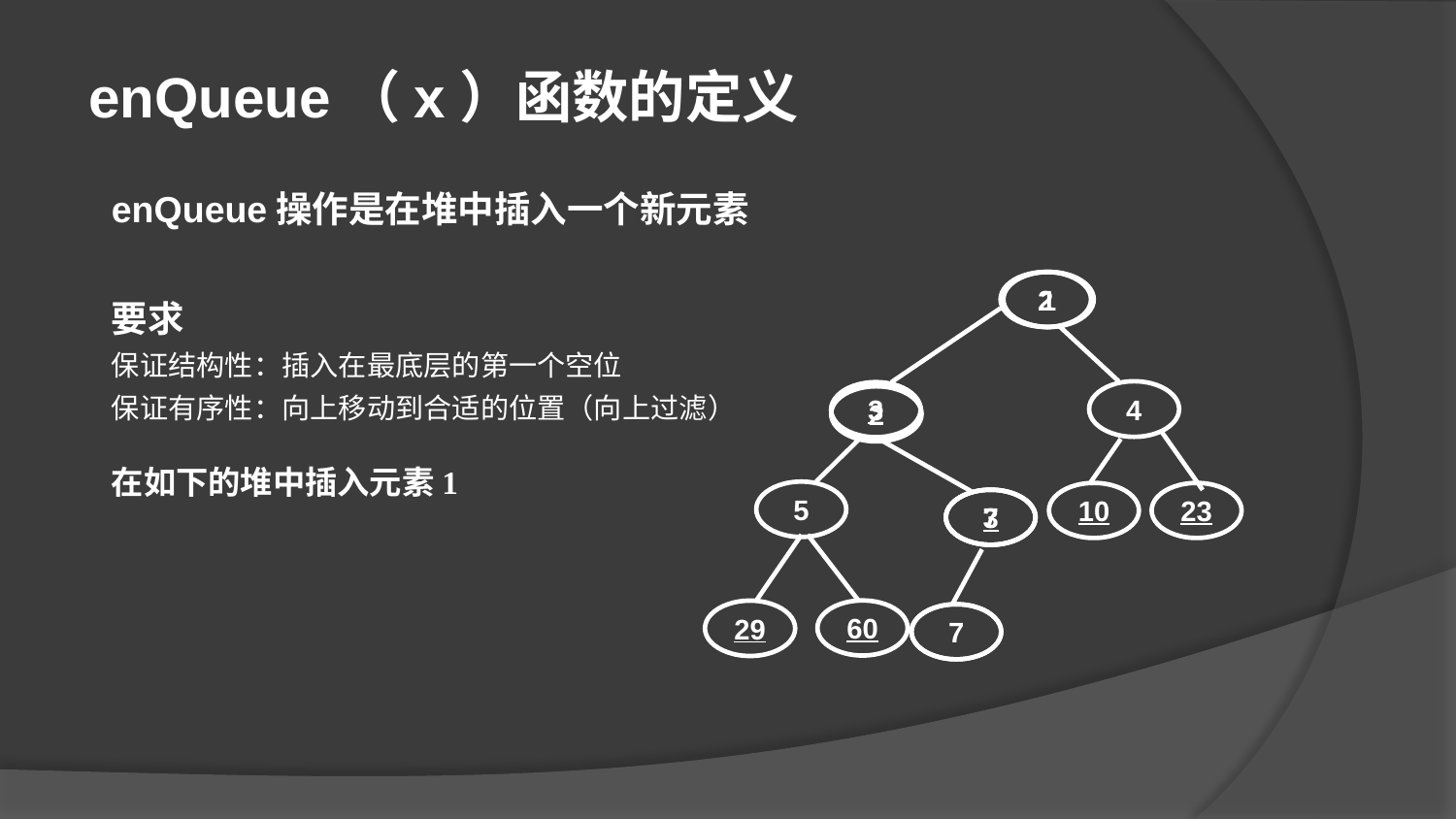

enQueue（x）函数的定义
enQueue操作是在堆中插入一个新元素

要求
保证结构性：插入在最底层的第一个空位
保证有序性：向上移动到合适的位置（向上过滤）
2

1

4
3

2

在如下的堆中插入元素1
5
10
23
7

3

60
29

7